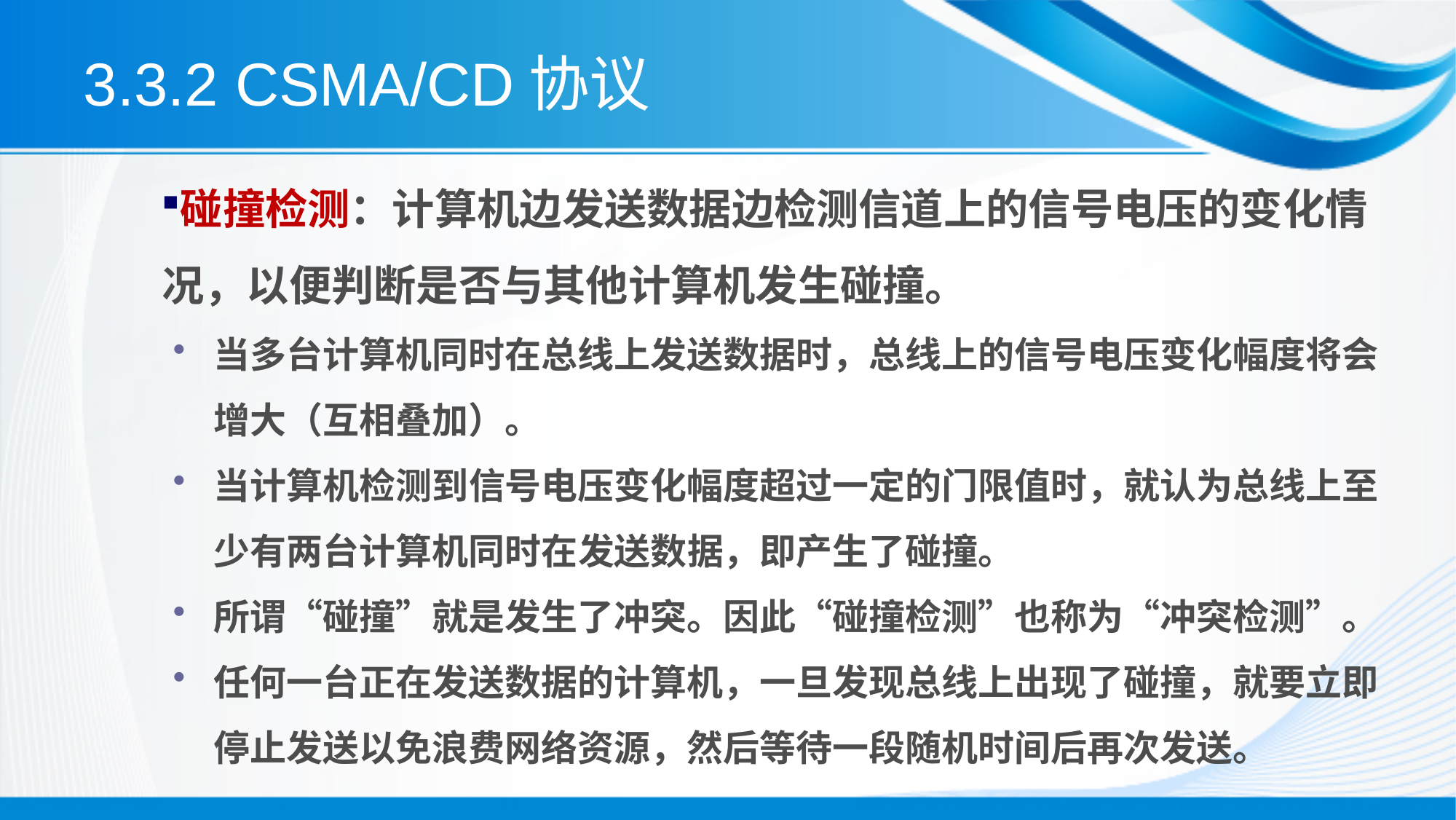

# 3.3.2 CSMA/CD协议
碰撞检测：计算机边发送数据边检测信道上的信号电压的变化情况，以便判断是否与其他计算机发生碰撞。
当多台计算机同时在总线上发送数据时，总线上的信号电压变化幅度将会增大（互相叠加）。
当计算机检测到信号电压变化幅度超过一定的门限值时，就认为总线上至少有两台计算机同时在发送数据，即产生了碰撞。
所谓“碰撞”就是发生了冲突。因此“碰撞检测”也称为“冲突检测”。
任何一台正在发送数据的计算机，一旦发现总线上出现了碰撞，就要立即停止发送以免浪费网络资源，然后等待一段随机时间后再次发送。